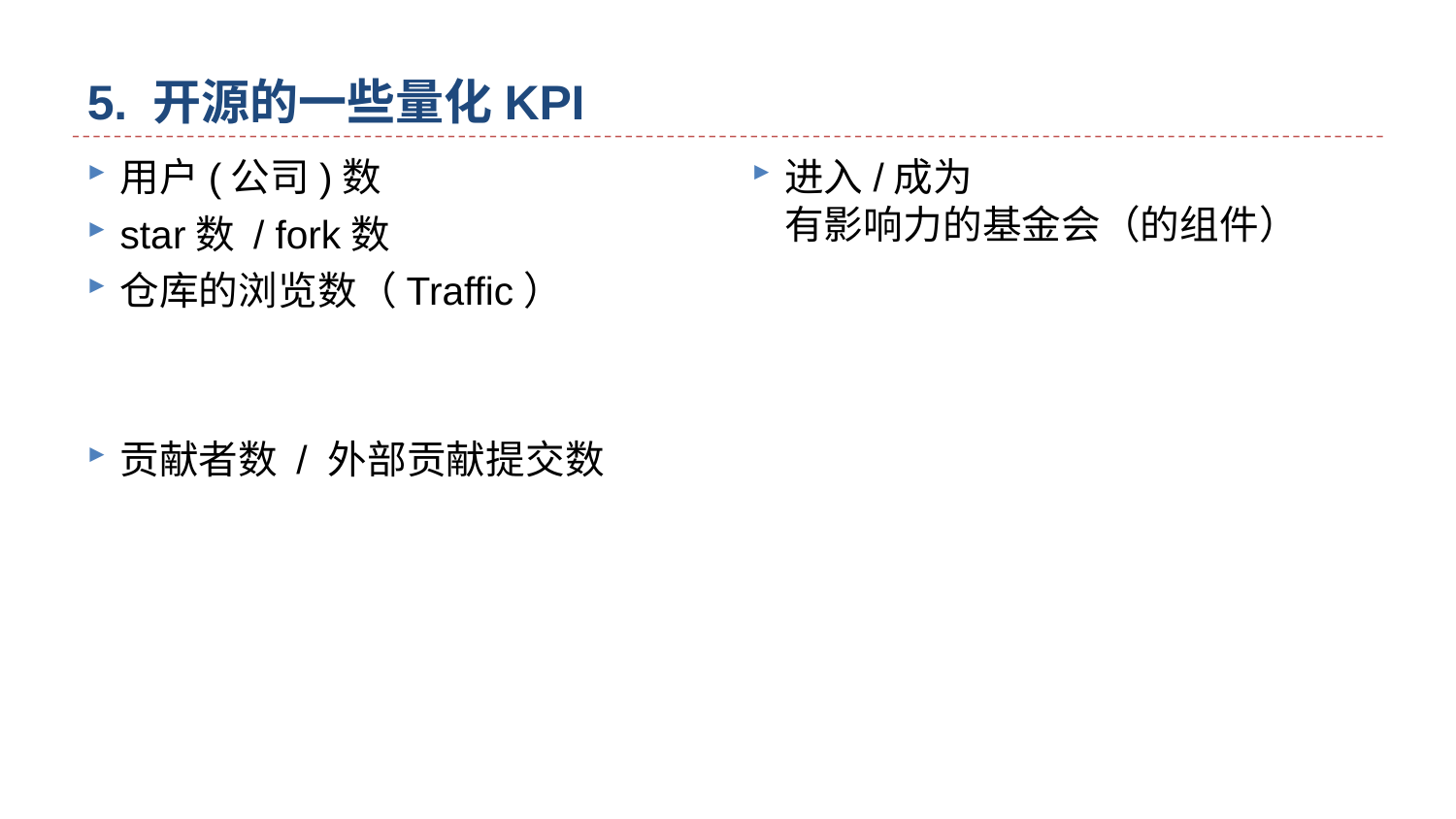

# 5. 开源的一些量化KPI
进入/成为
有影响力的基金会（的组件）

用户(公司)数
star数 / fork数
仓库的浏览数（Traffic）

贡献者数 / 外部贡献提交数